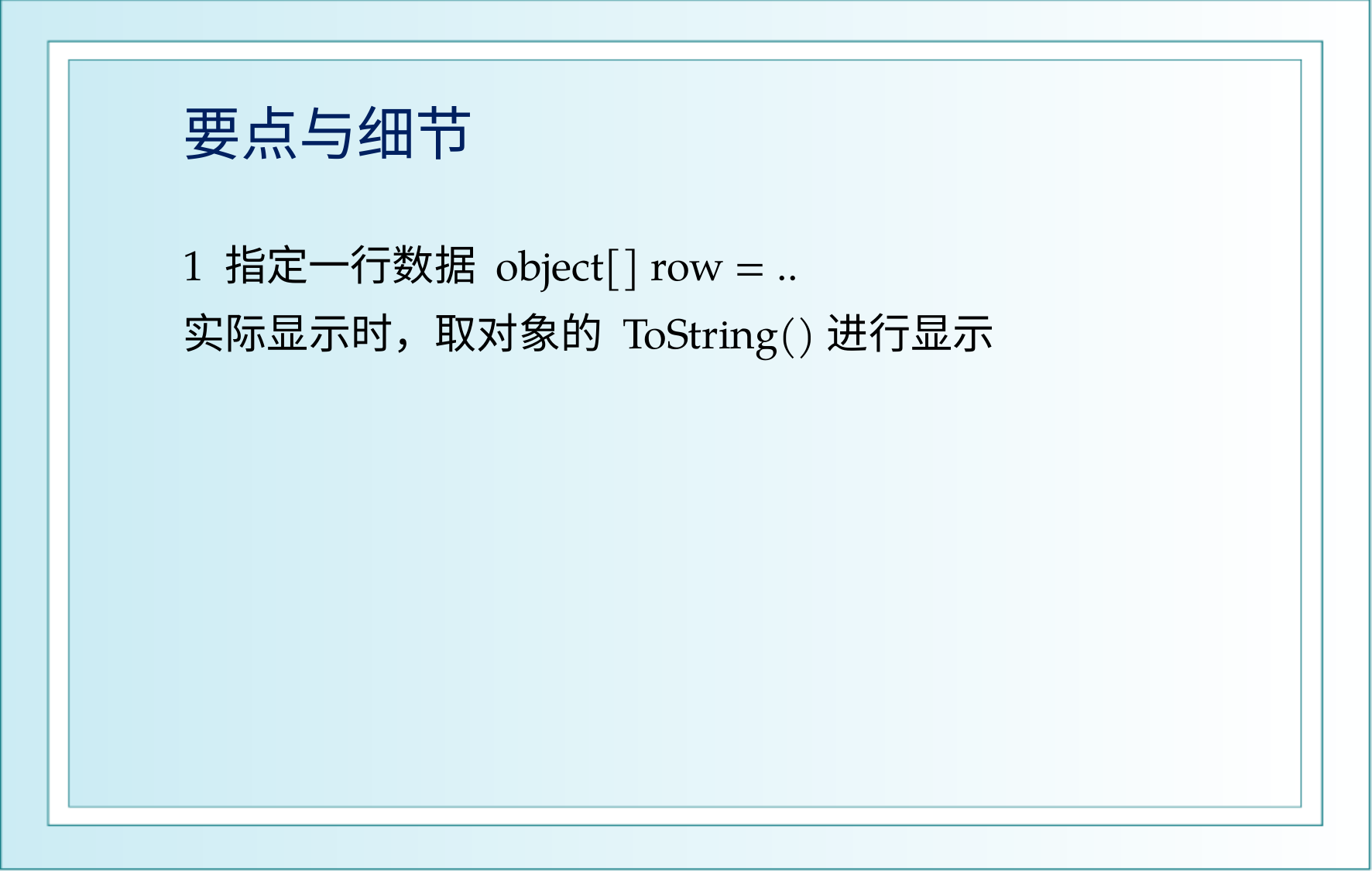

# 要点与细节
1 指定一行数据 object[] row = ..
实际显示时，取对象的 ToString()进行显示